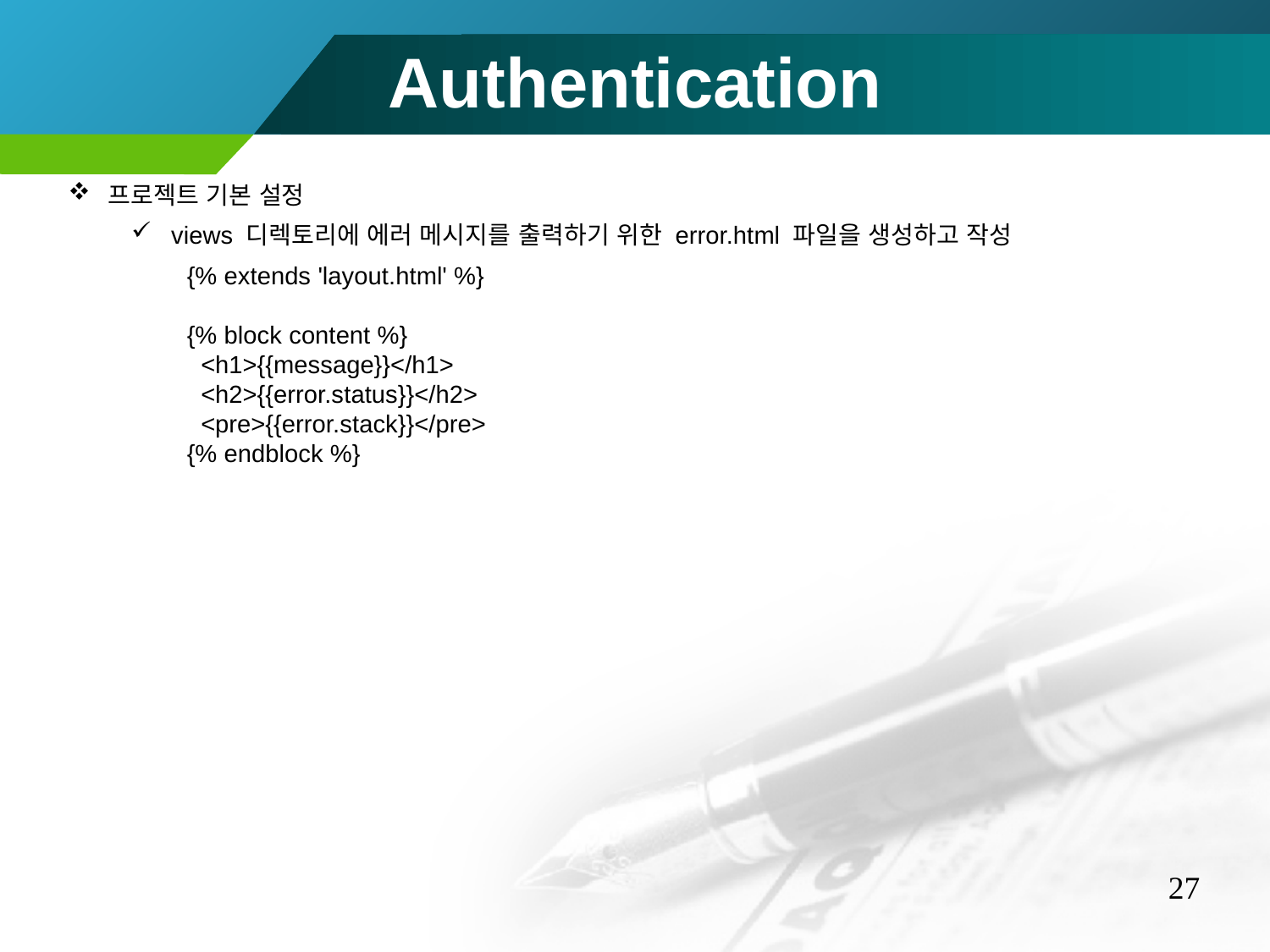

Authentication
프로젝트 기본 설정
views 디렉토리에 에러 메시지를 출력하기 위한 error.html 파일을 생성하고 작성
{% extends 'layout.html' %}

{% block content %}
  <h1>{{message}}</h1>
  <h2>{{error.status}}</h2>
  <pre>{{error.stack}}</pre>
{% endblock %}

27